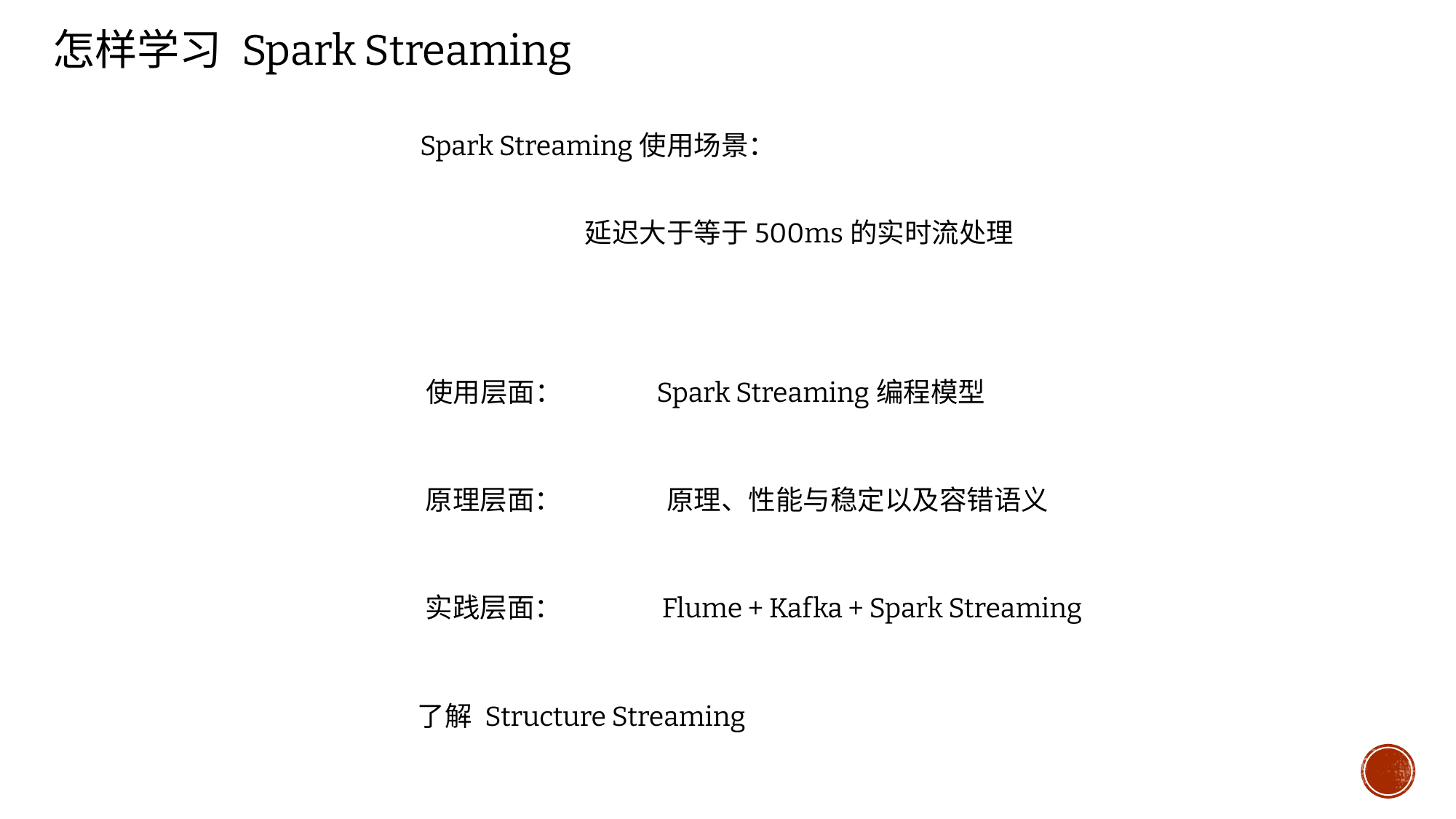

怎样学习 Spark Streaming
Spark Streaming使用场景：
延迟大于等于500ms的实时流处理
使用层面：
Spark Streaming编程模型
原理层面：
原理、性能与稳定以及容错语义
实践层面：
Flume + Kafka + Spark Streaming
了解 Structure Streaming